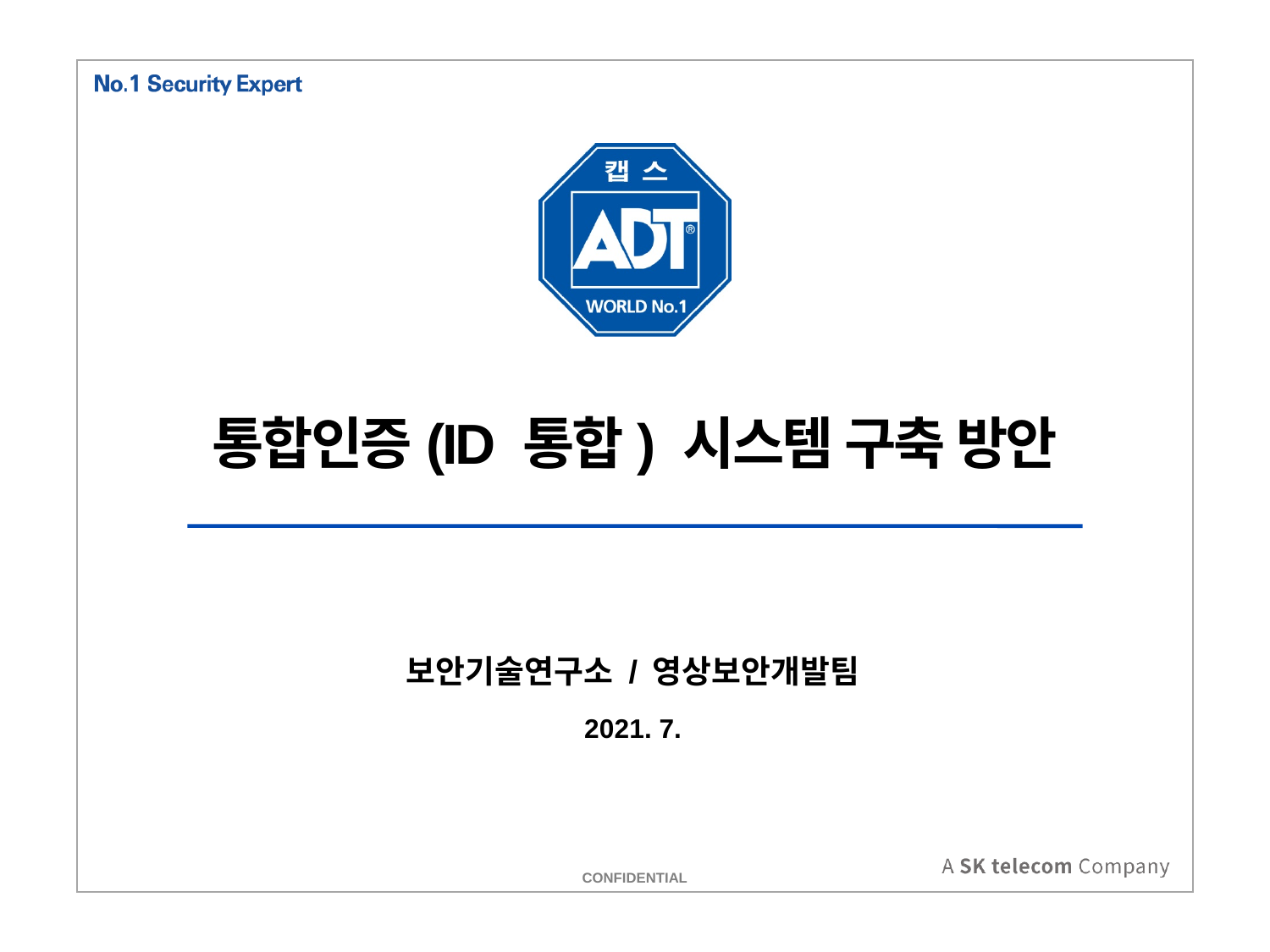

# 통합인증(ID 통합) 시스템 구축 방안
보안기술연구소 / 영상보안개발팀
2021. 7.